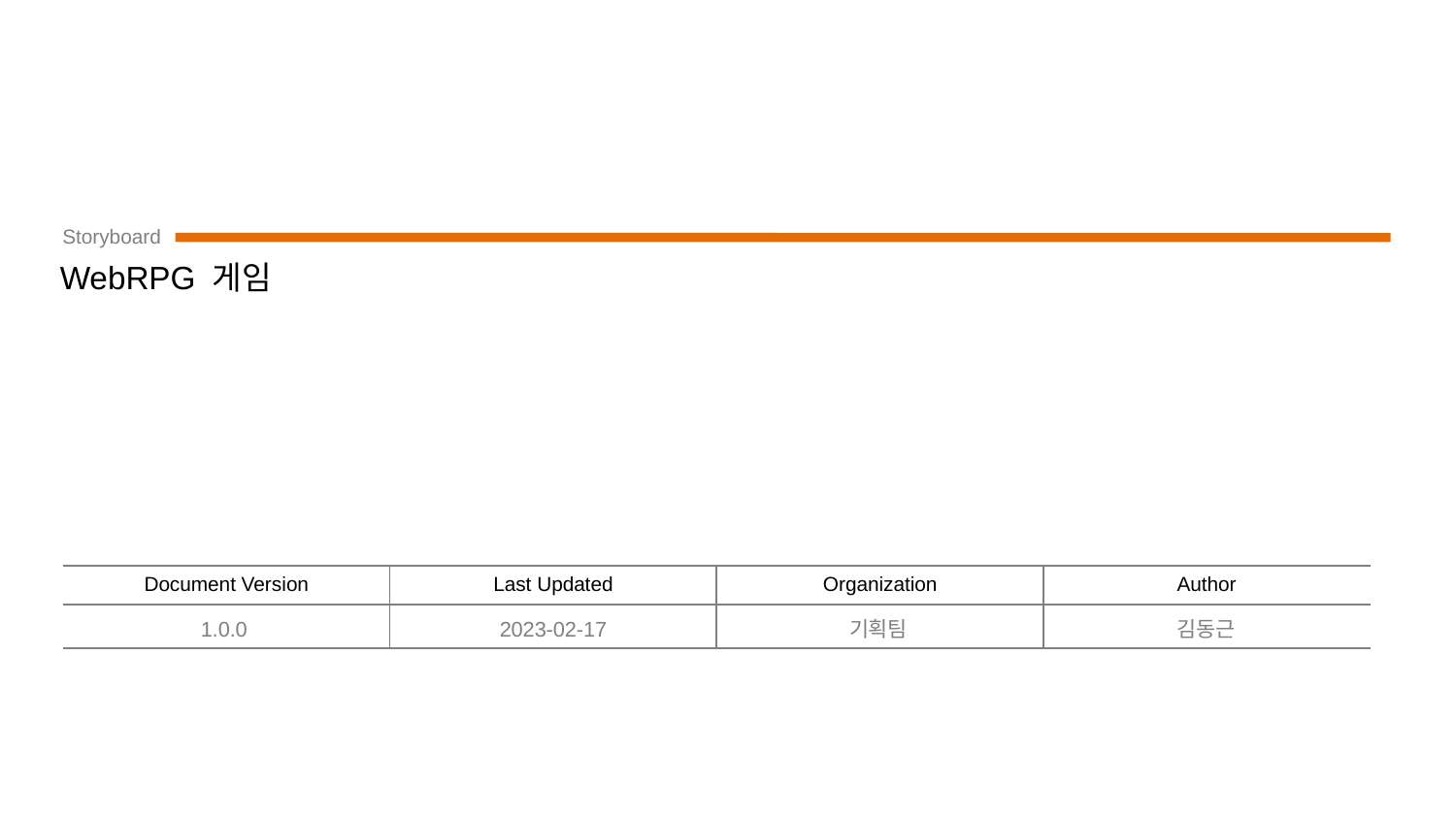

# WebRPG 게임
1.0.0
2023-02-17
기획팀
김동근